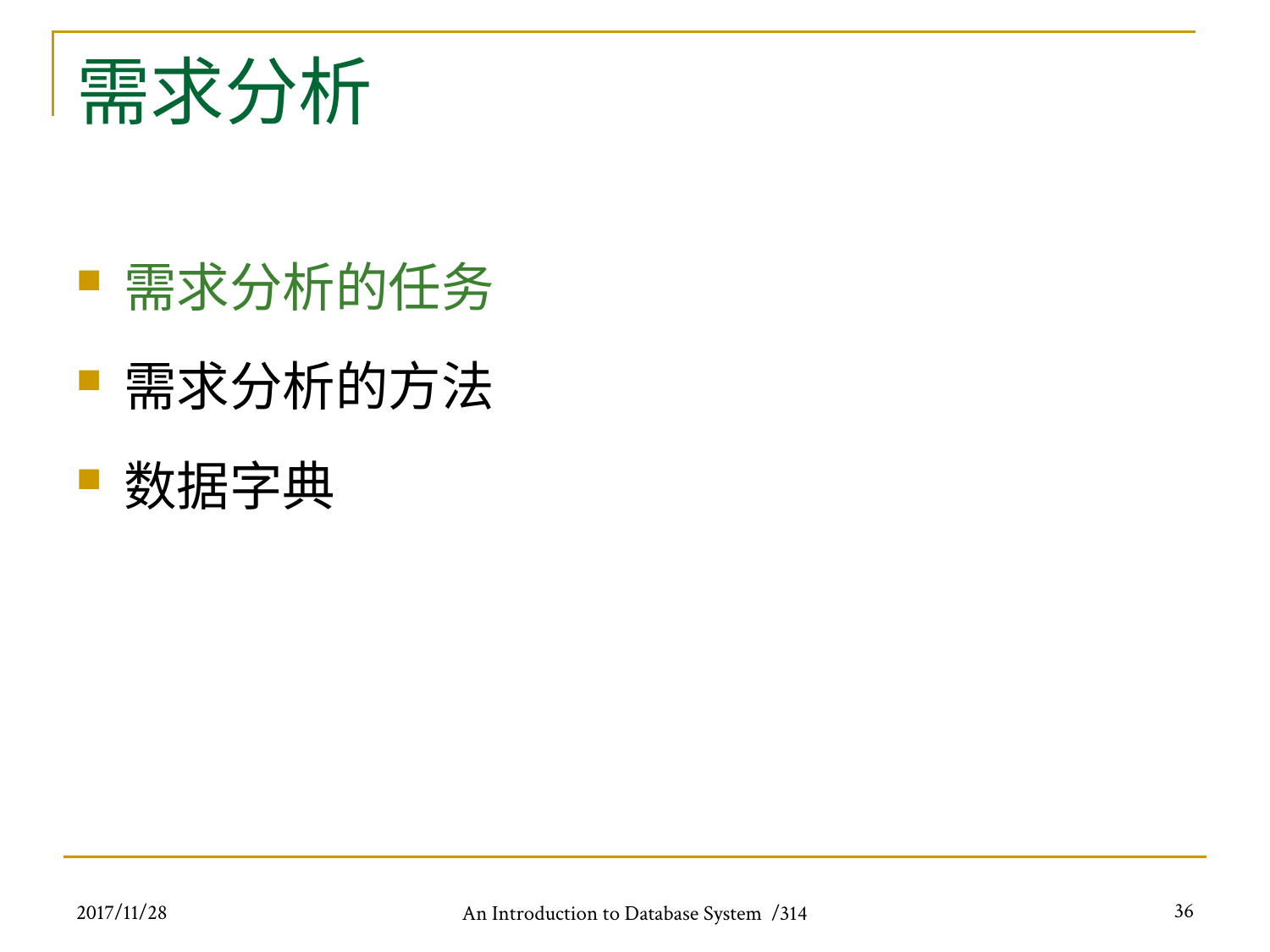

# 需求分析
需求分析的任务
需求分析的方法
数据字典
2017/11/28
36
An Introduction to Database System  /314